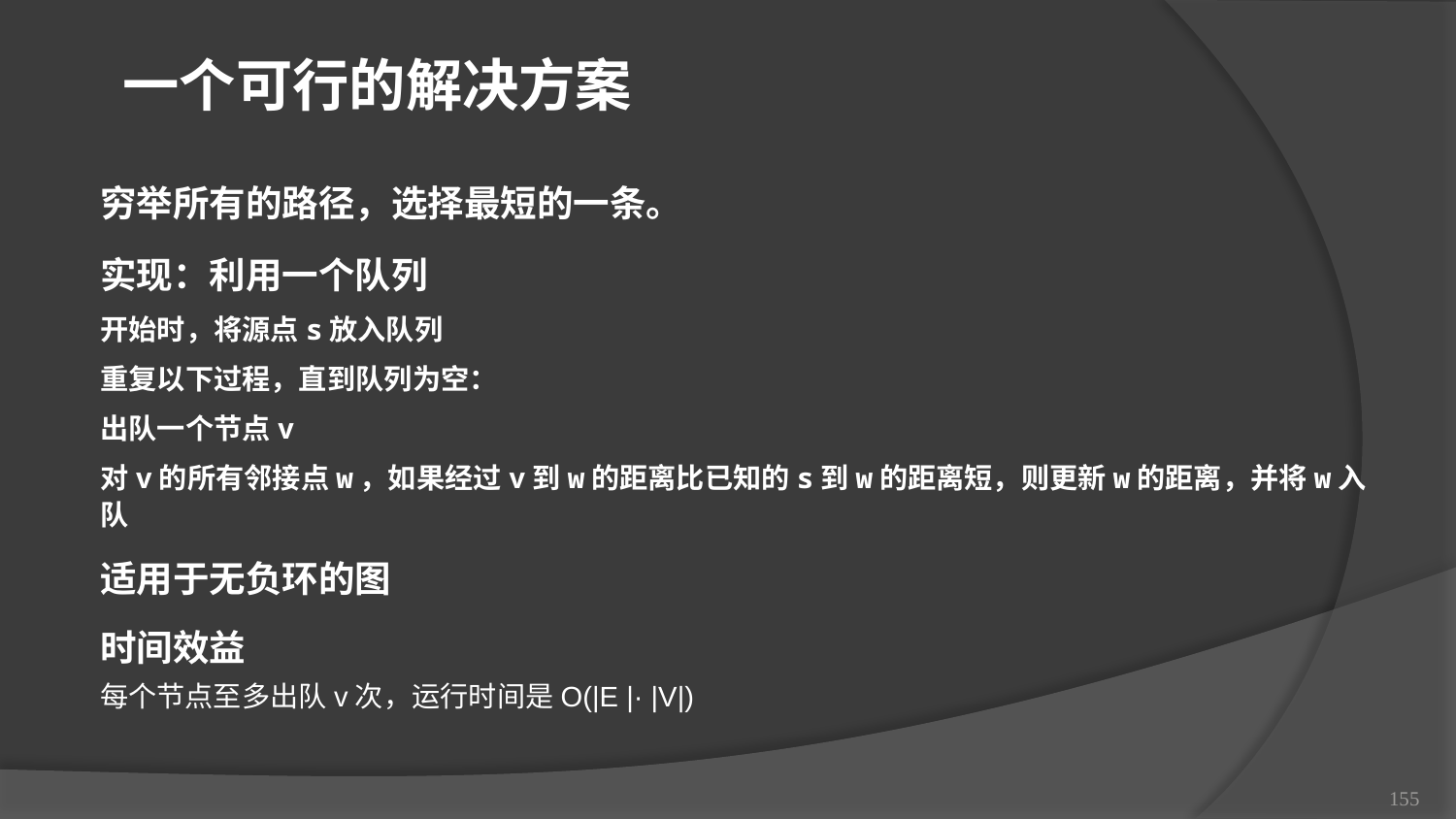

一个可行的解决方案
穷举所有的路径，选择最短的一条。
实现：利用一个队列
开始时，将源点s放入队列
重复以下过程，直到队列为空：
出队一个节点v
对v的所有邻接点w，如果经过v到w的距离比已知的s到w的距离短，则更新w的距离，并将w入队
适用于无负环的图
时间效益
每个节点至多出队v次，运行时间是O(|E |· |V|)
155